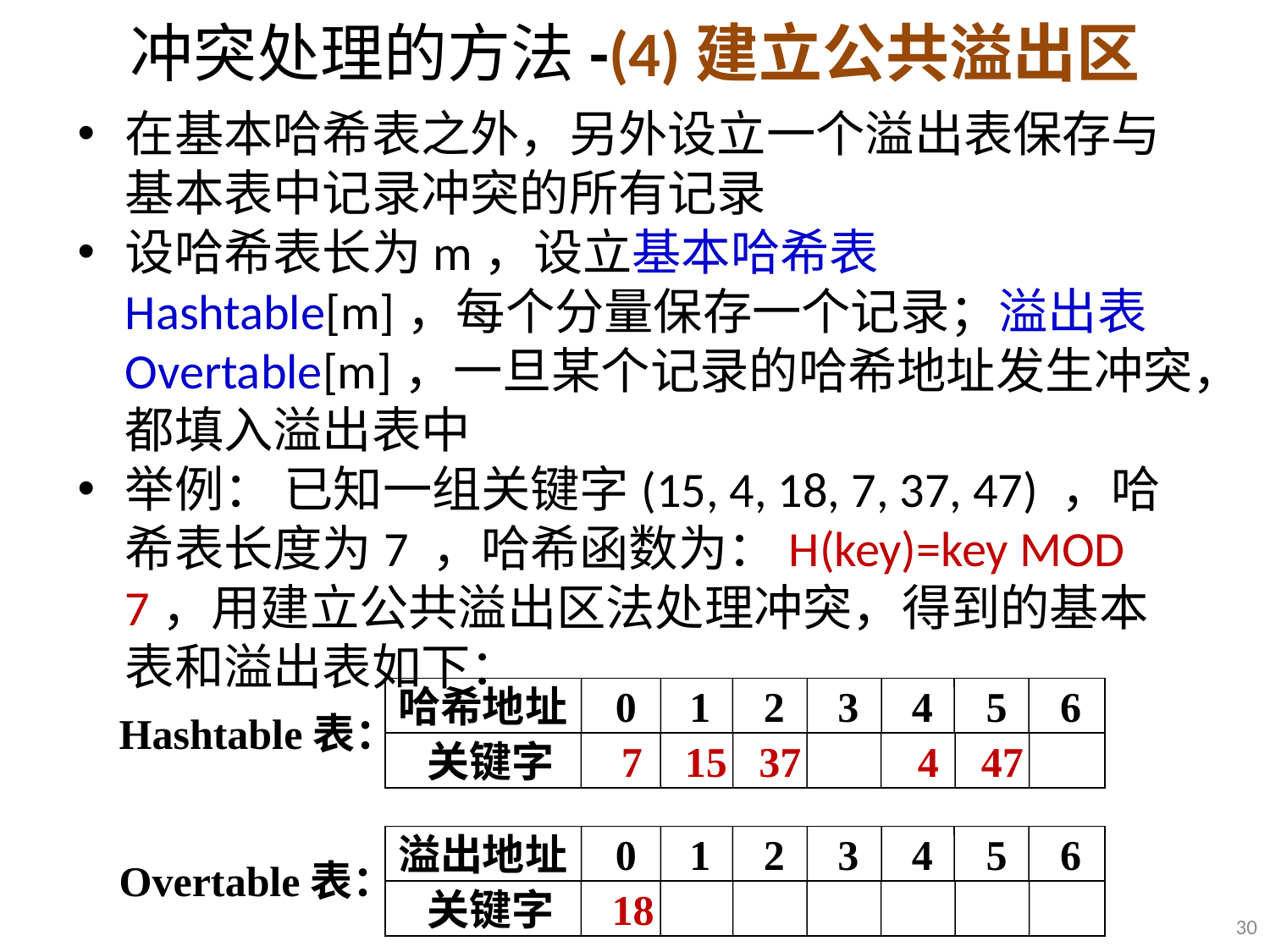

# 冲突处理的方法-(4)建立公共溢出区
在基本哈希表之外，另外设立一个溢出表保存与基本表中记录冲突的所有记录
设哈希表长为m，设立基本哈希表Hashtable[m]，每个分量保存一个记录；溢出表Overtable[m]，一旦某个记录的哈希地址发生冲突，都填入溢出表中
举例： 已知一组关键字(15, 4, 18, 7, 37, 47) ，哈希表长度为7 ，哈希函数为：H(key)=key MOD 7，用建立公共溢出区法处理冲突，得到的基本表和溢出表如下：
哈希地址    0     1     2     3     4     5     6

  关键字      7    15   37           4    47

Hashtable表：
溢出地址    0     1     2     3     4     5     6

  关键字     18

Overtable表：
30